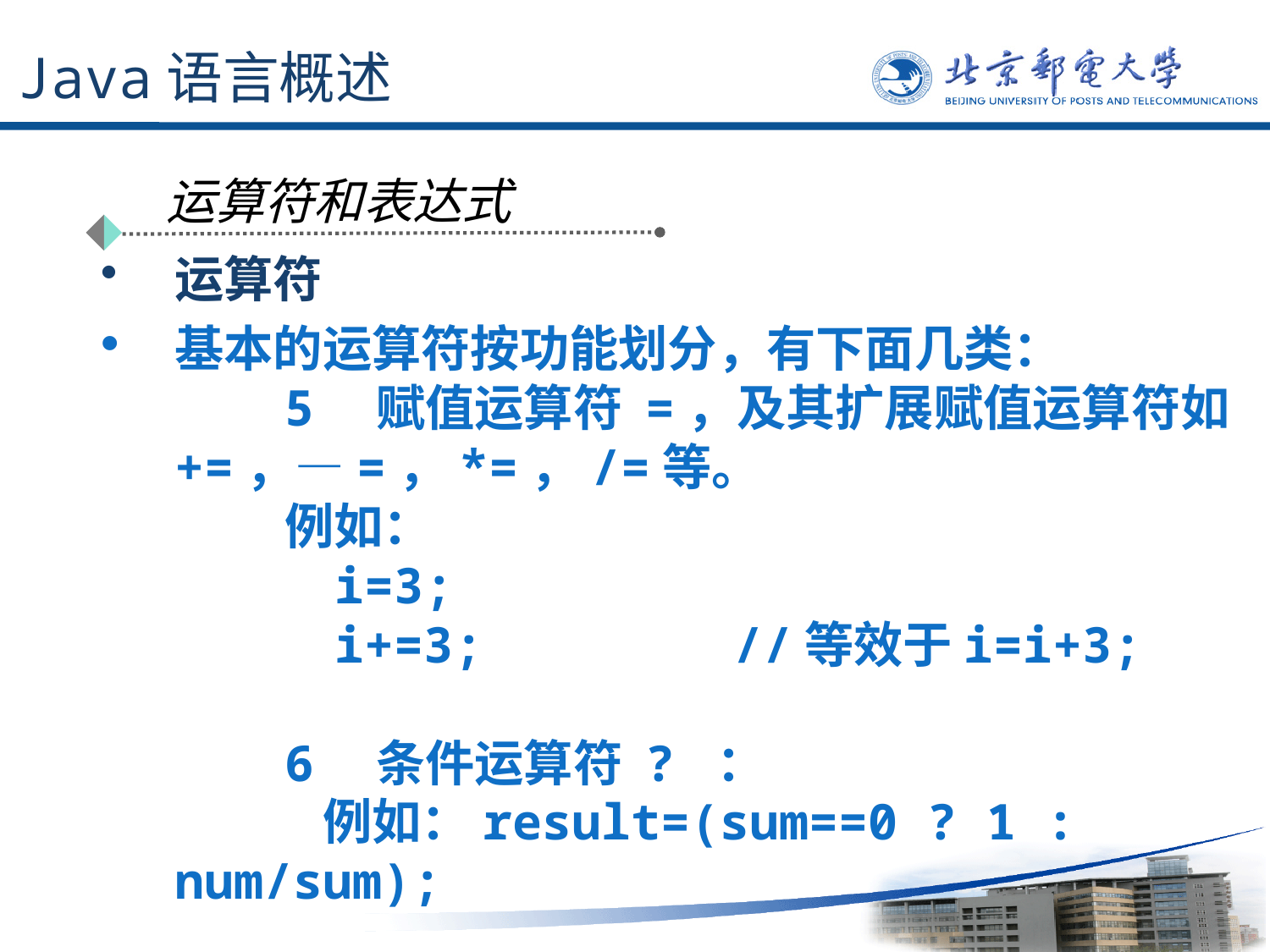

# Java语言概述

运算符和表达式

运算符
基本的运算符按功能划分，有下面几类：
　　5　赋值运算符 =，及其扩展赋值运算符如+=，―=，*=，/=等。
　　 例如：
　　　i=3;
　　　i+=3; 　　　　//等效于i=i+3;
　　6　条件运算符 ? ：
　　　例如：result=(sum==0 ? 1 : num/sum);